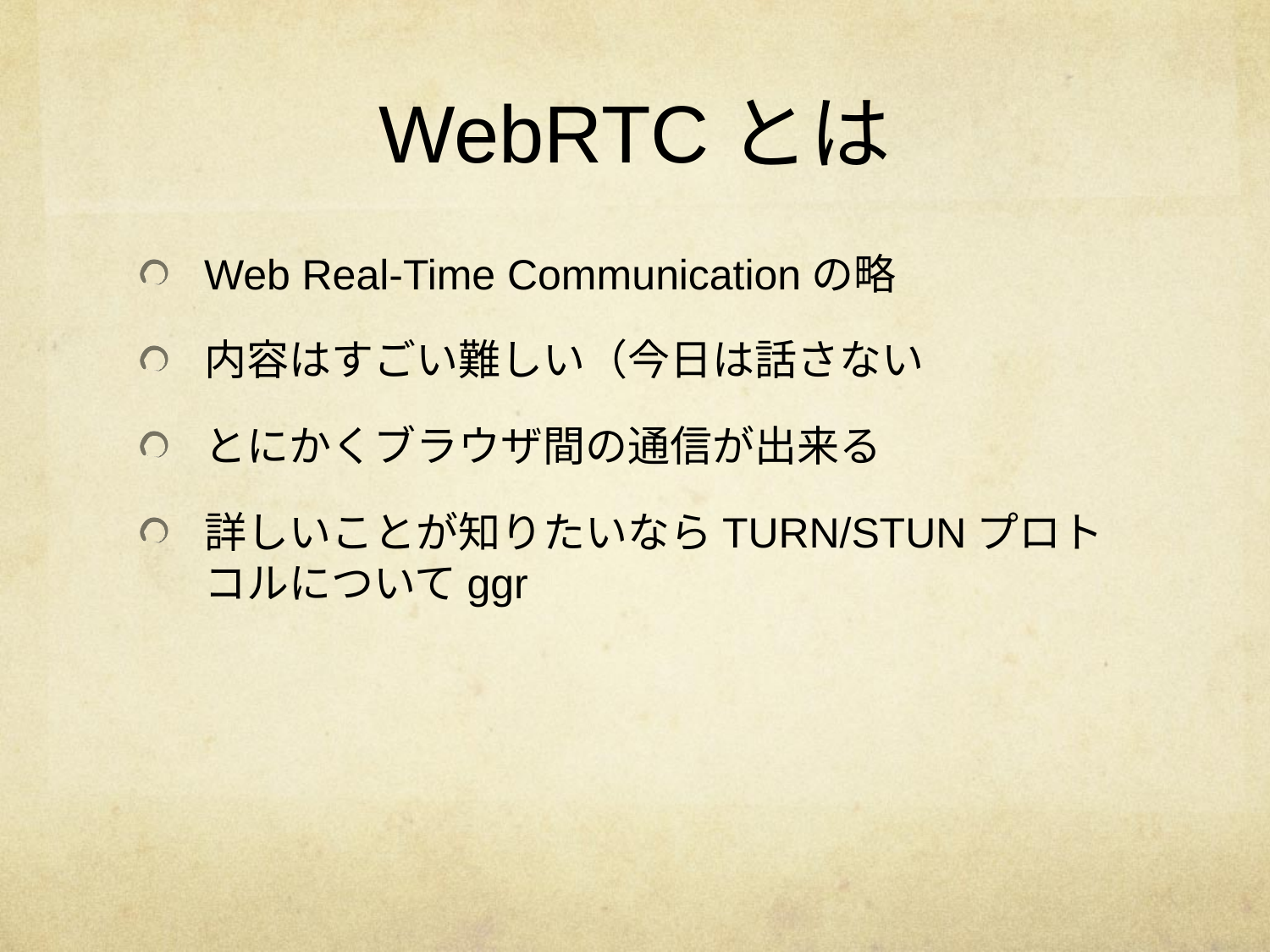

# WebRTCとは
Web Real-Time Communicationの略
内容はすごい難しい（今日は話さない
とにかくブラウザ間の通信が出来る
詳しいことが知りたいならTURN/STUNプロトコルについてggr